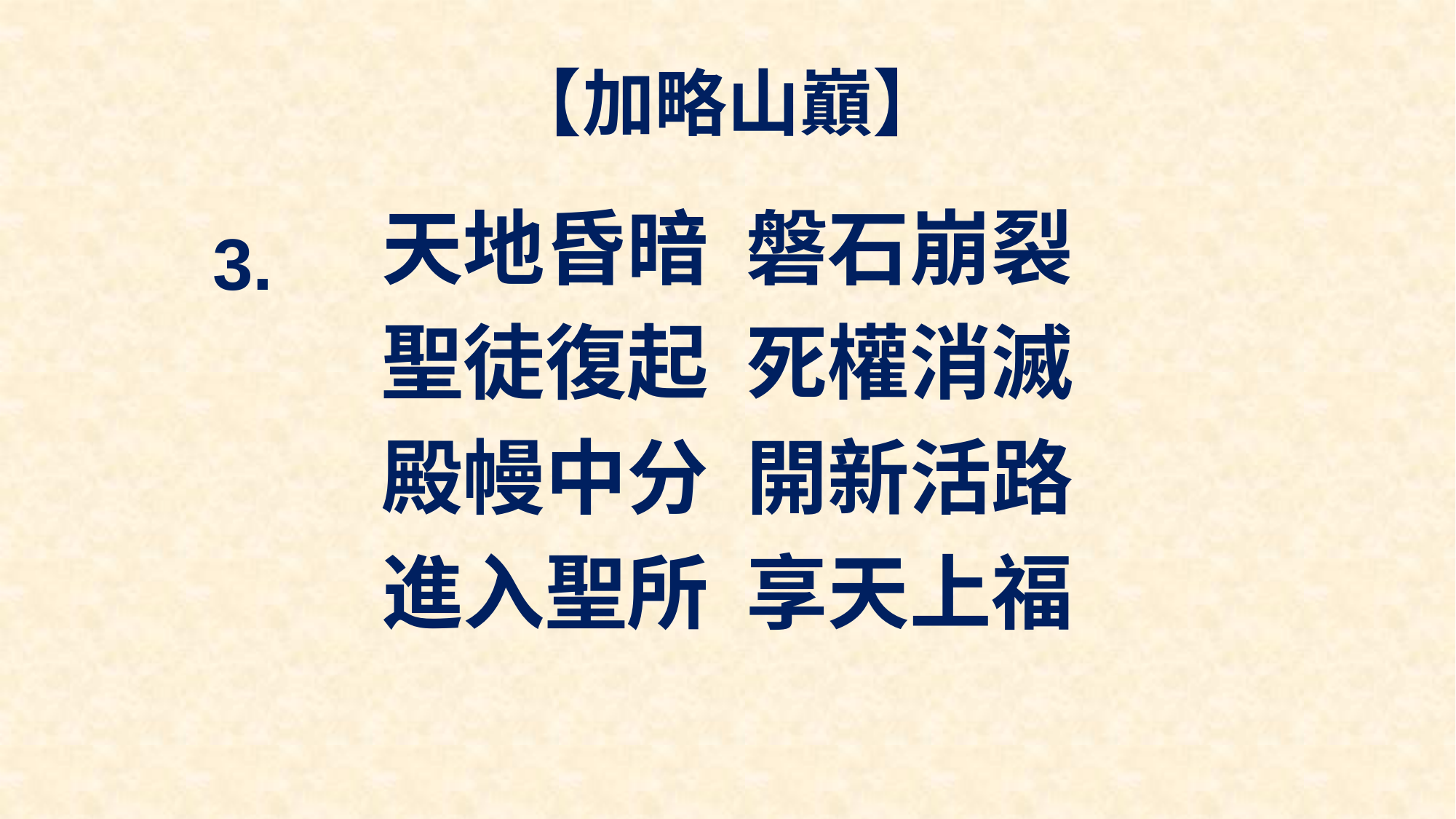

# 【加略山巔】
天地昏暗  磐石崩裂
聖徒復起  死權消滅
殿幔中分  開新活路
進入聖所  享天上福
3.